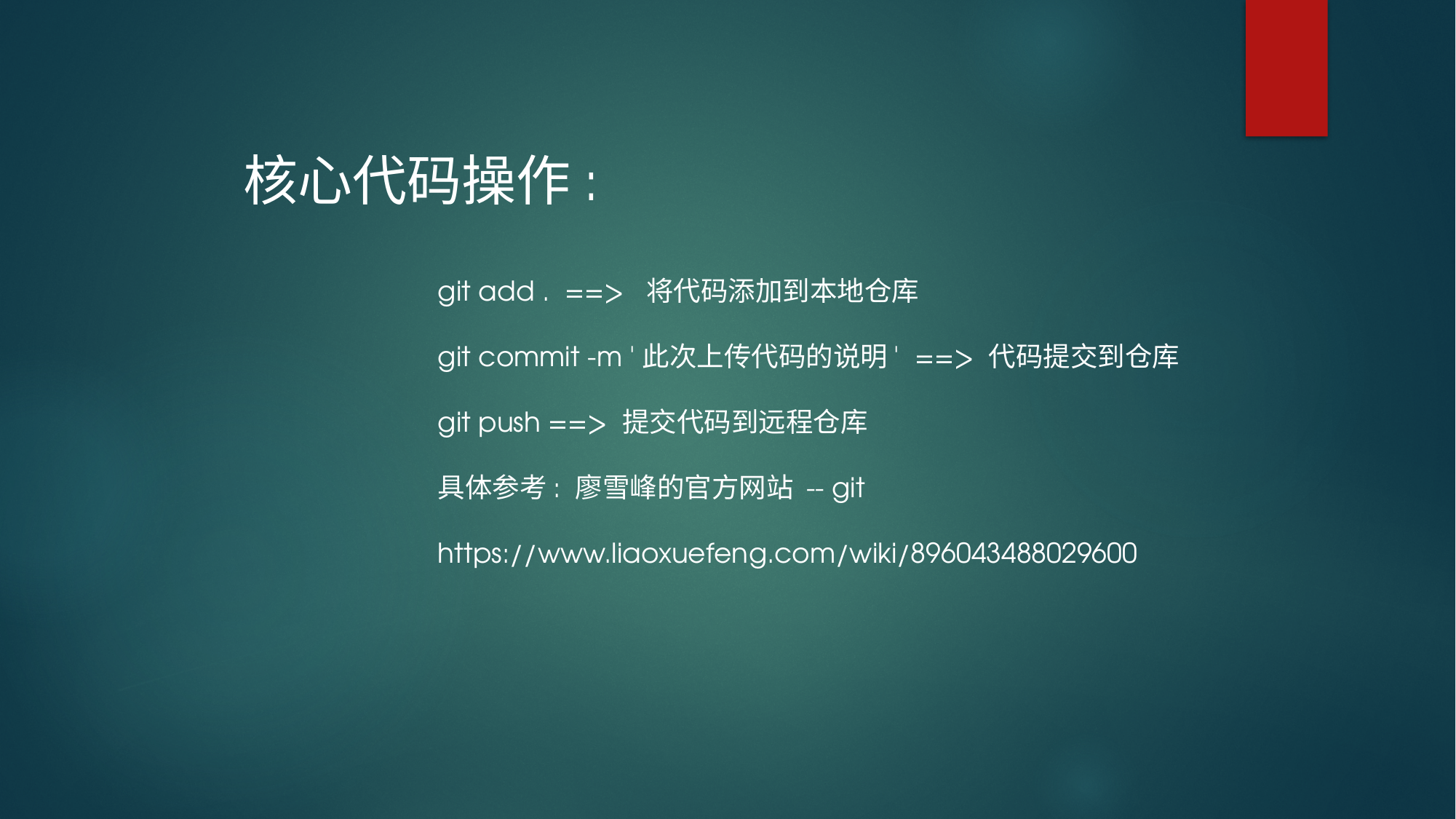

核心代码操作:
git add .  ==>  将代码添加到本地仓库

git commit -m '此次上传代码的说明'  ==> 代码提交到仓库

git push ==> 提交代码到远程仓库

具体参考: 廖雪峰的官方网站 -- git

https://www.liaoxuefeng.com/wiki/896043488029600